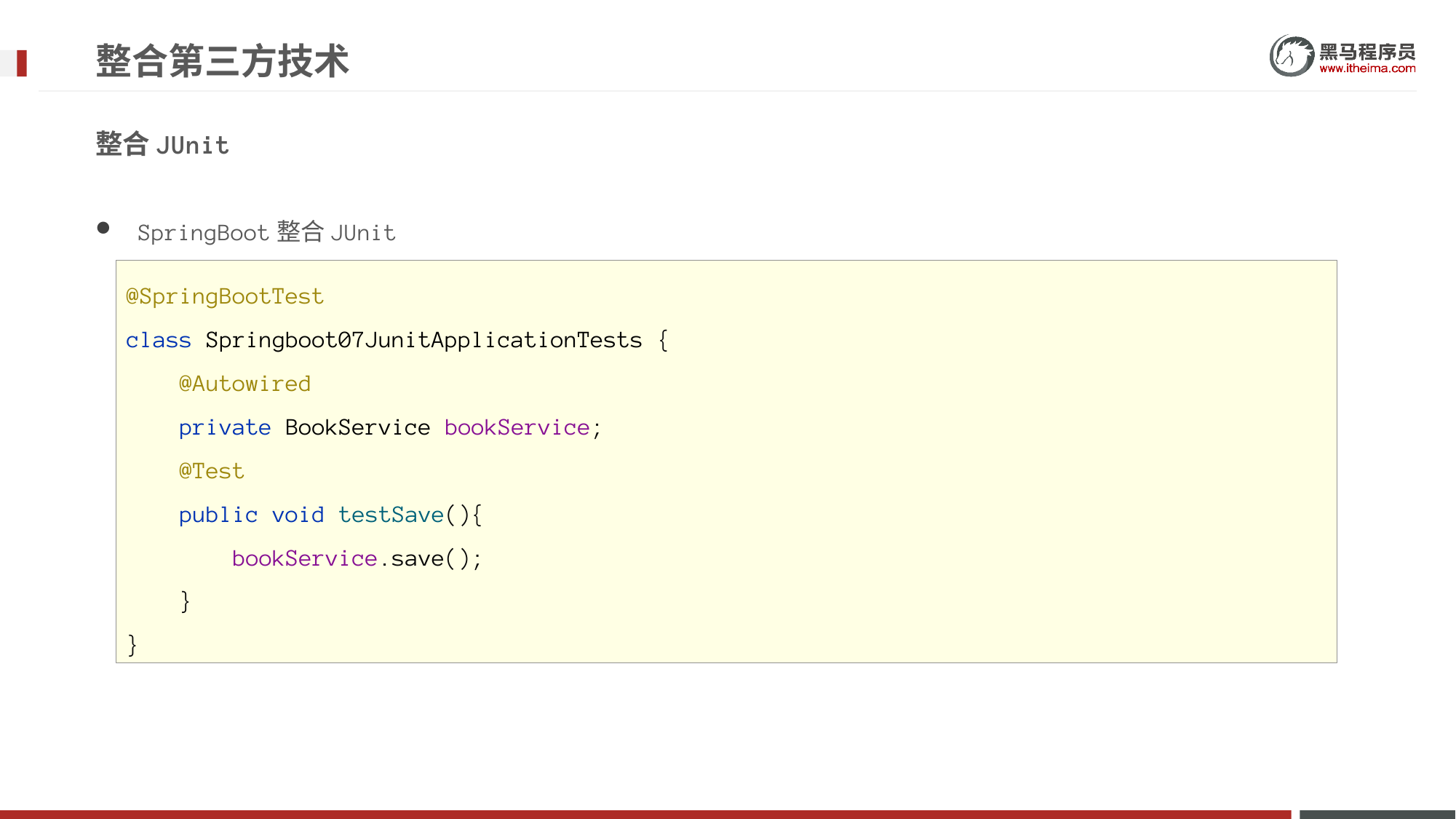

# 整合第三方技术
整合JUnit
SpringBoot整合JUnit
@SpringBootTest
class Springboot07JunitApplicationTests {
    @Autowired
    private BookService bookService;
    @Test
    public void testSave(){
        bookService.save();
    }
}